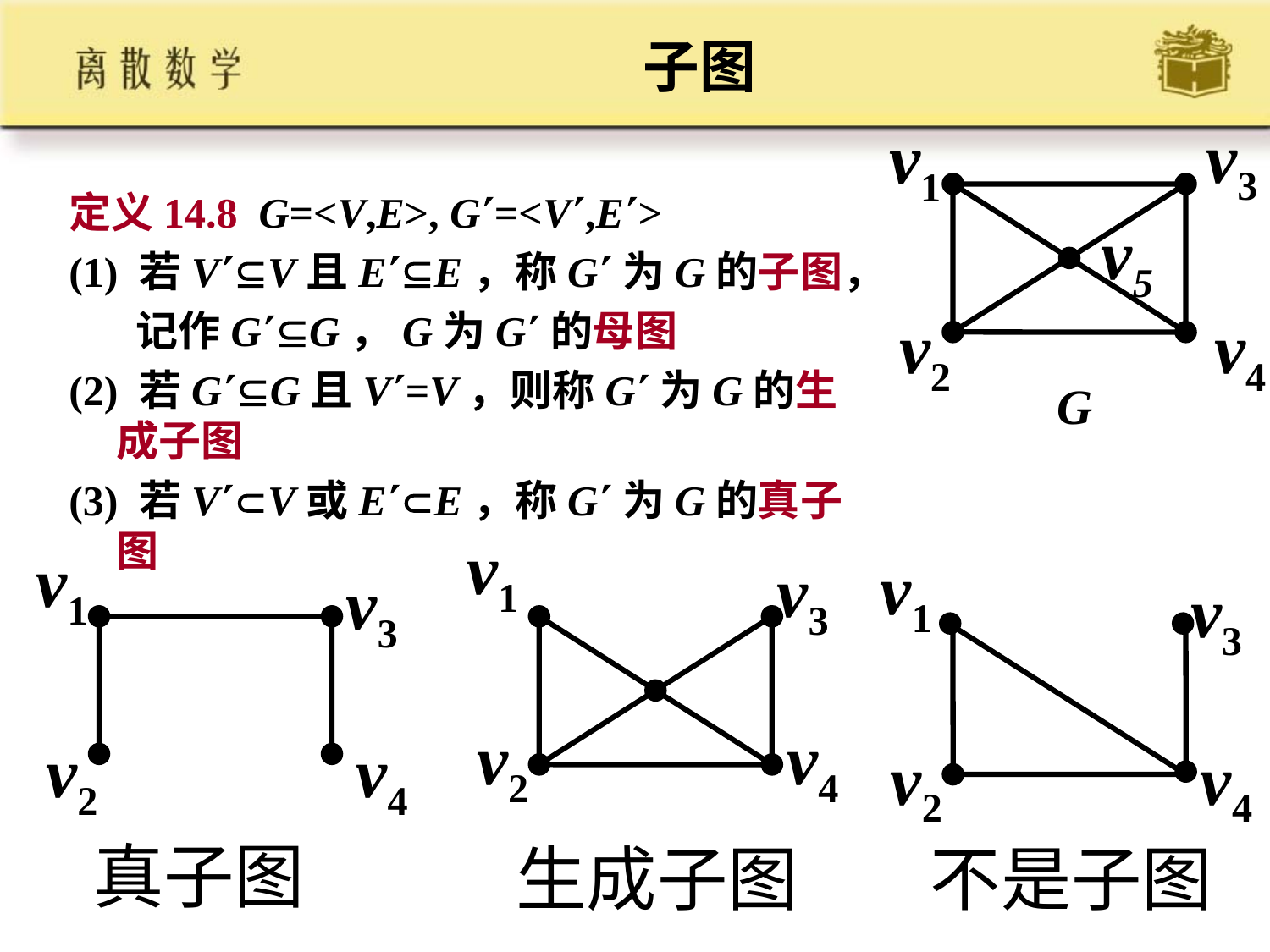

# 子图
v3
v1

v5
v2
v4
G
定义14.8  G=<V,E>, G′=<V′,E′>
(1) 若V′⊆V且E′⊆E，称G′为G的子图，
      记作G′⊆G，G为G′的母图
(2) 若G′⊆G且V′=V，则称G′为G的生成子图
(3) 若V′⊂V或E′⊂E，称G′为G的真子图

v1
v3

v2
v4
v1
v3

v2
v4
v1
v3

v2
v4
真子图
生成子图
不是子图